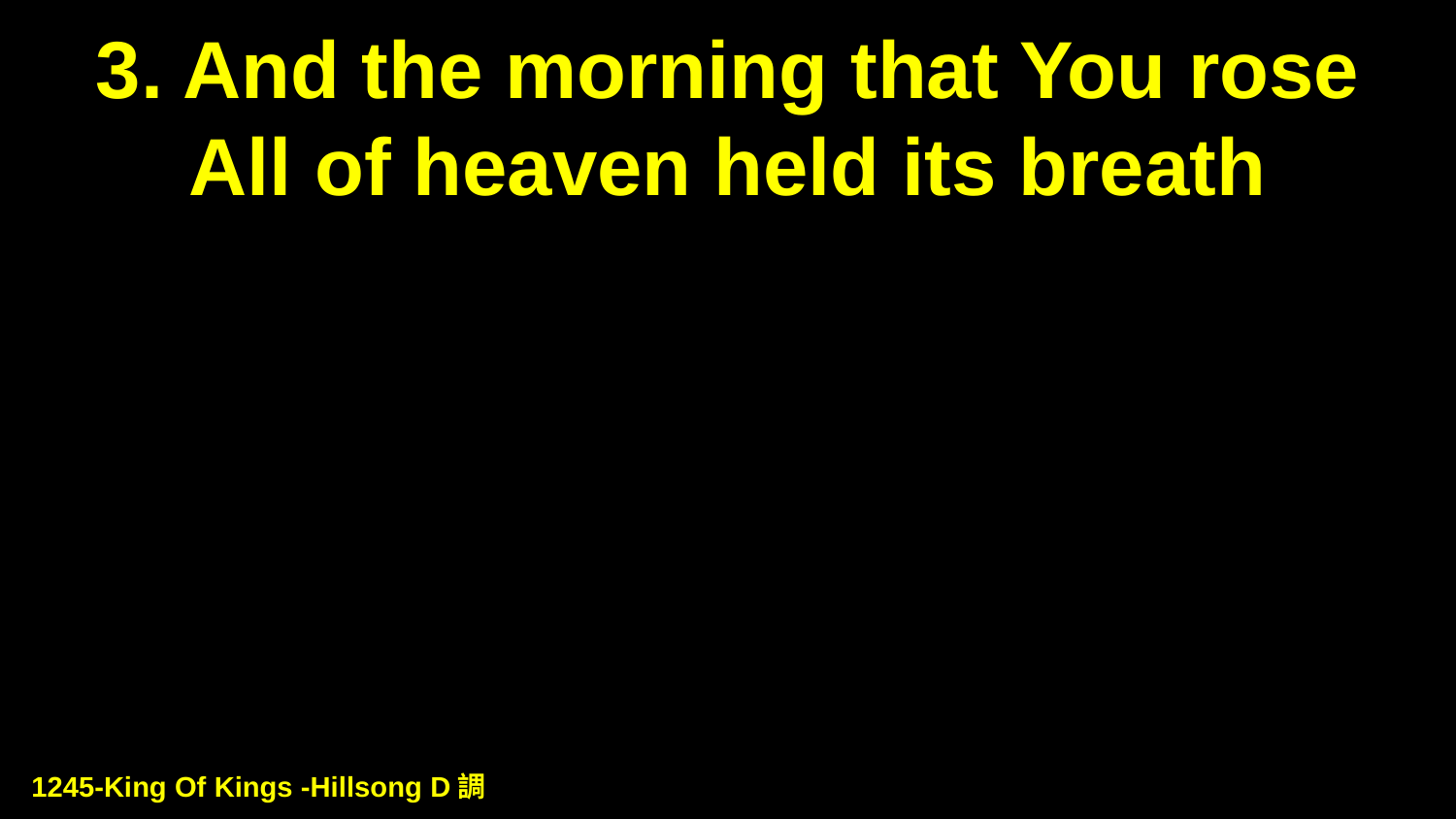

# 3. And the morning that You rose All of heaven held its breath
1245-King Of Kings -Hillsong D調